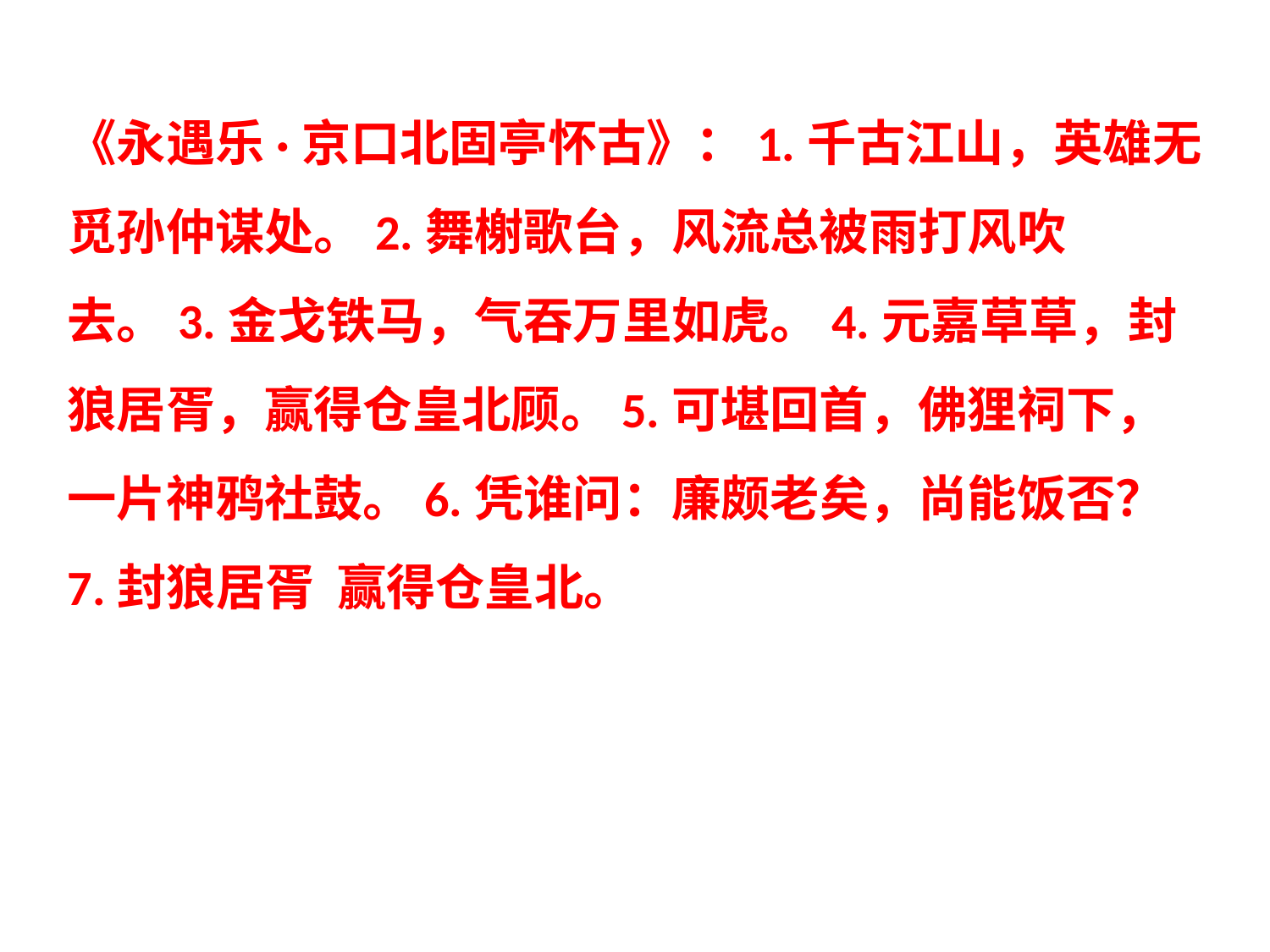

《永遇乐·京口北固亭怀古》：1.千古江山，英雄无觅孙仲谋处。2.舞榭歌台，风流总被雨打风吹去。3.金戈铁马，气吞万里如虎。4.元嘉草草，封狼居胥，赢得仓皇北顾。5.可堪回首，佛狸祠下，一片神鸦社鼓。6.凭谁问：廉颇老矣，尚能饭否？7.封狼居胥  赢得仓皇北。